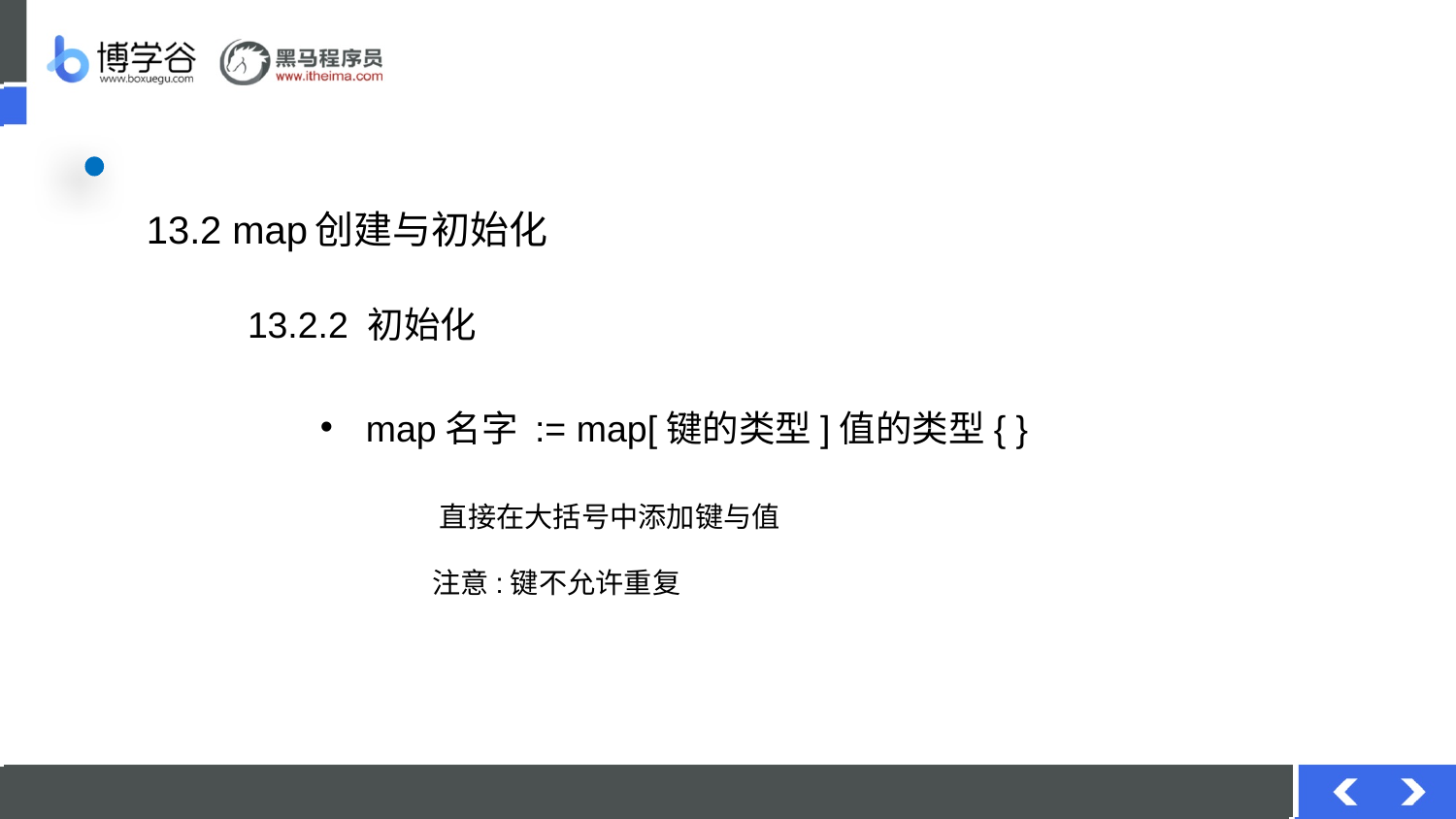

# 13.2 map创建与初始化
13.2.2 初始化
map名字 := map[键的类型]值的类型{ }
直接在大括号中添加键与值
注意:键不允许重复